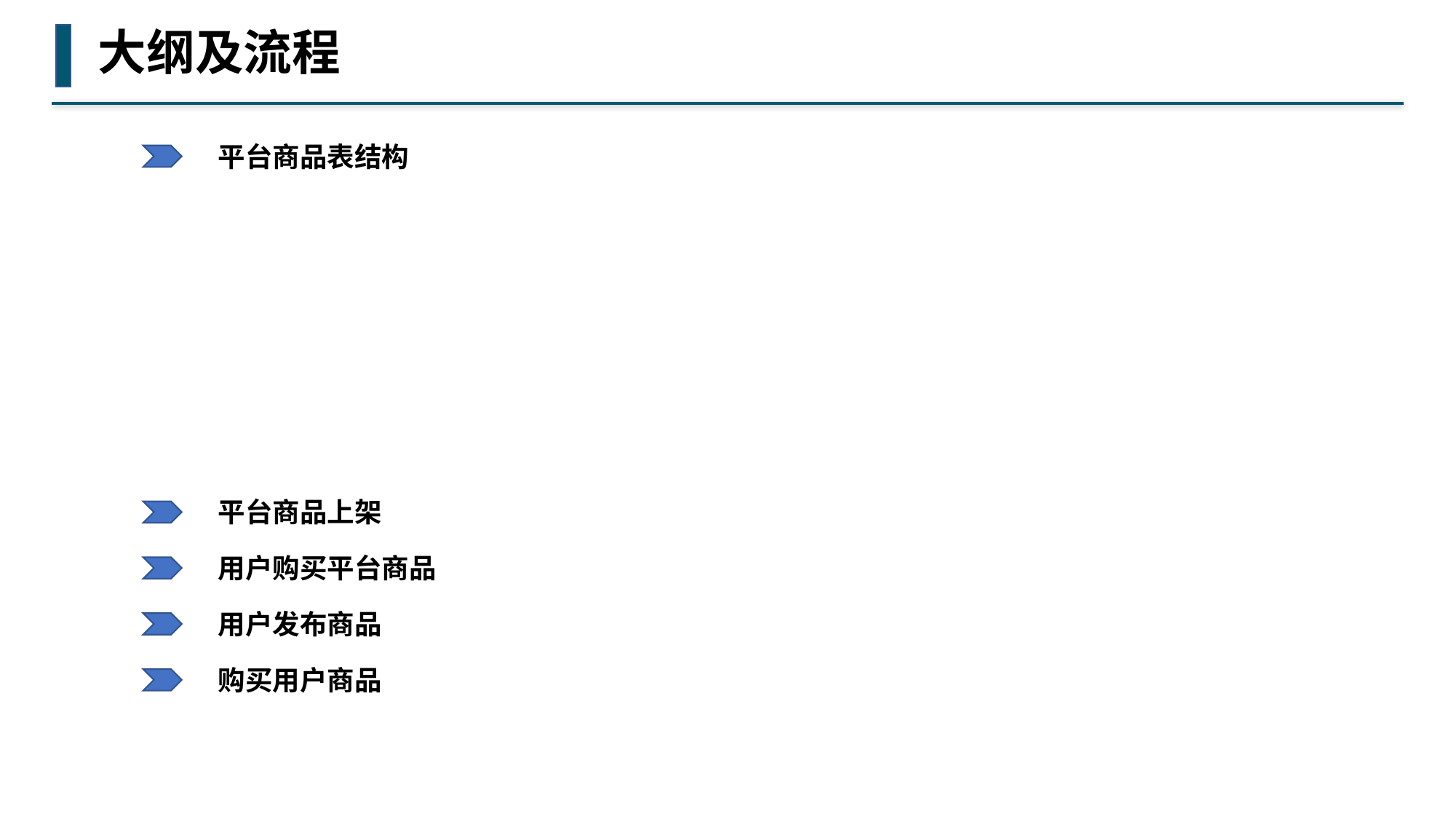

大纲及流程

平台商品表结构

平台商品上架

用户购买平台商品

用户发布商品

购买用户商品